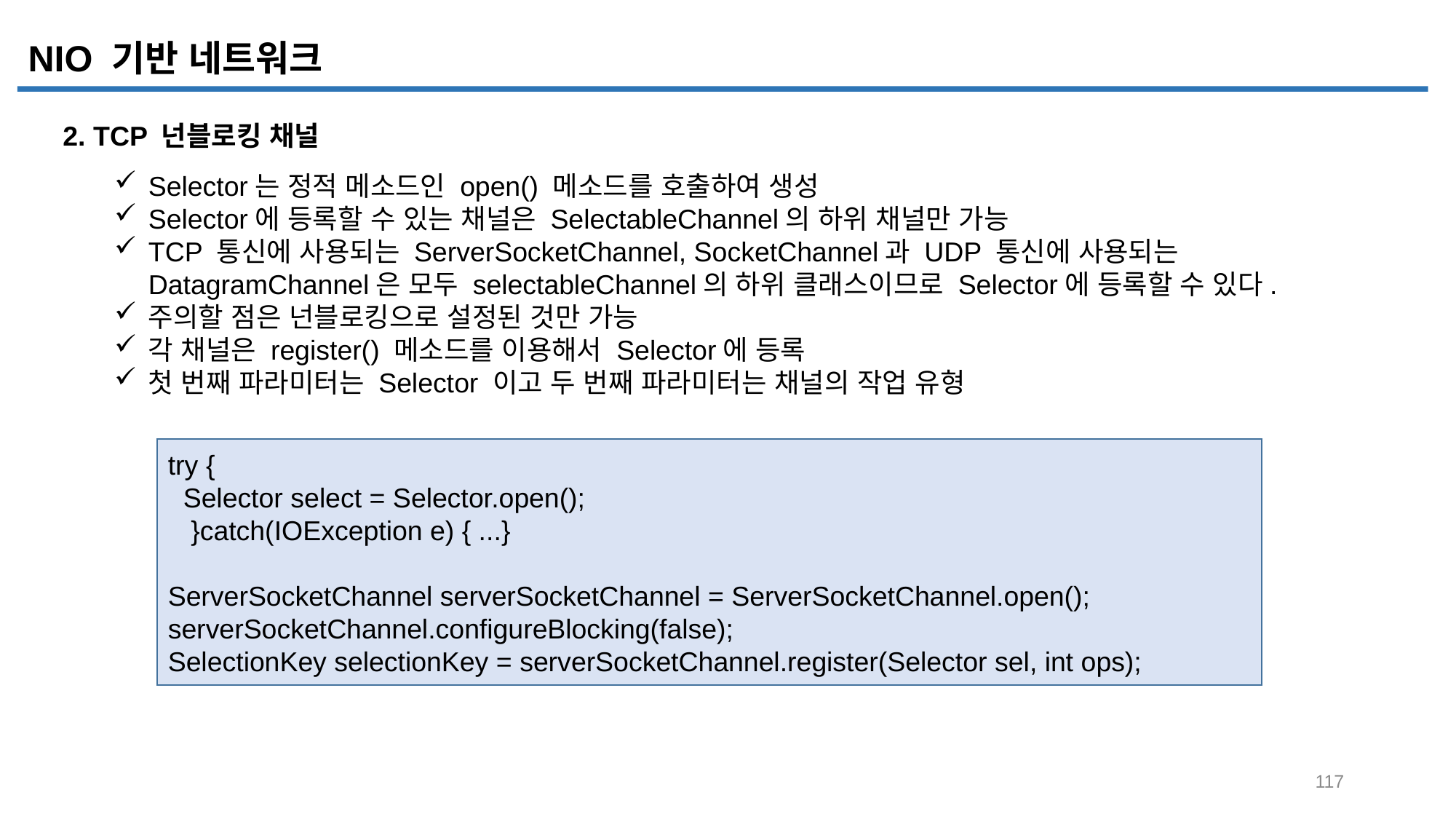

NIO 기반 네트워크

2. TCP 넌블로킹 채널
Selector는 정적 메소드인 open() 메소드를 호출하여 생성
Selector에 등록할 수 있는 채널은 SelectableChannel의 하위 채널만 가능
TCP 통신에 사용되는 ServerSocketChannel, SocketChannel과 UDP 통신에 사용되는 DatagramChannel은 모두 selectableChannel의 하위 클래스이므로 Selector에 등록할 수 있다.
주의할 점은 넌블로킹으로 설정된 것만 가능
각 채널은 register() 메소드를 이용해서 Selector에 등록
첫 번째 파라미터는 Selector 이고 두 번째 파라미터는 채널의 작업 유형
try {
  Selector select = Selector.open();
   }catch(IOException e) { ...}

ServerSocketChannel serverSocketChannel = ServerSocketChannel.open();
serverSocketChannel.configureBlocking(false);
SelectionKey selectionKey = serverSocketChannel.register(Selector sel, int ops);
117